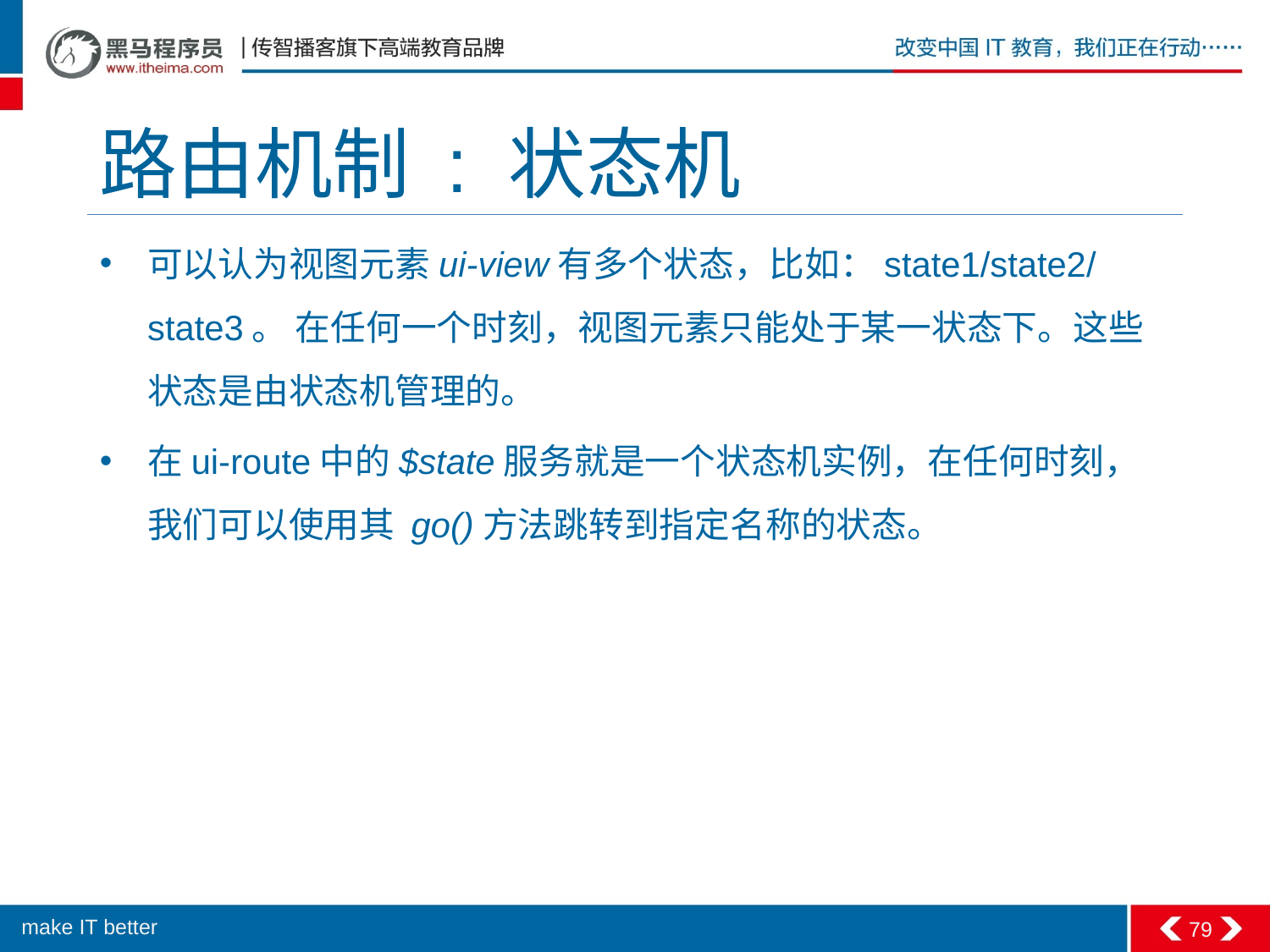

# 路由机制 : 状态机
可以认为视图元素ui-view有多个状态，比如：state1/state2/state3。 在任何一个时刻，视图元素只能处于某一状态下。这些状态是由状态机管理的。
在ui-route中的$state服务就是一个状态机实例，在任何时刻，我们可以使用其 go()方法跳转到指定名称的状态。
79

make IT better